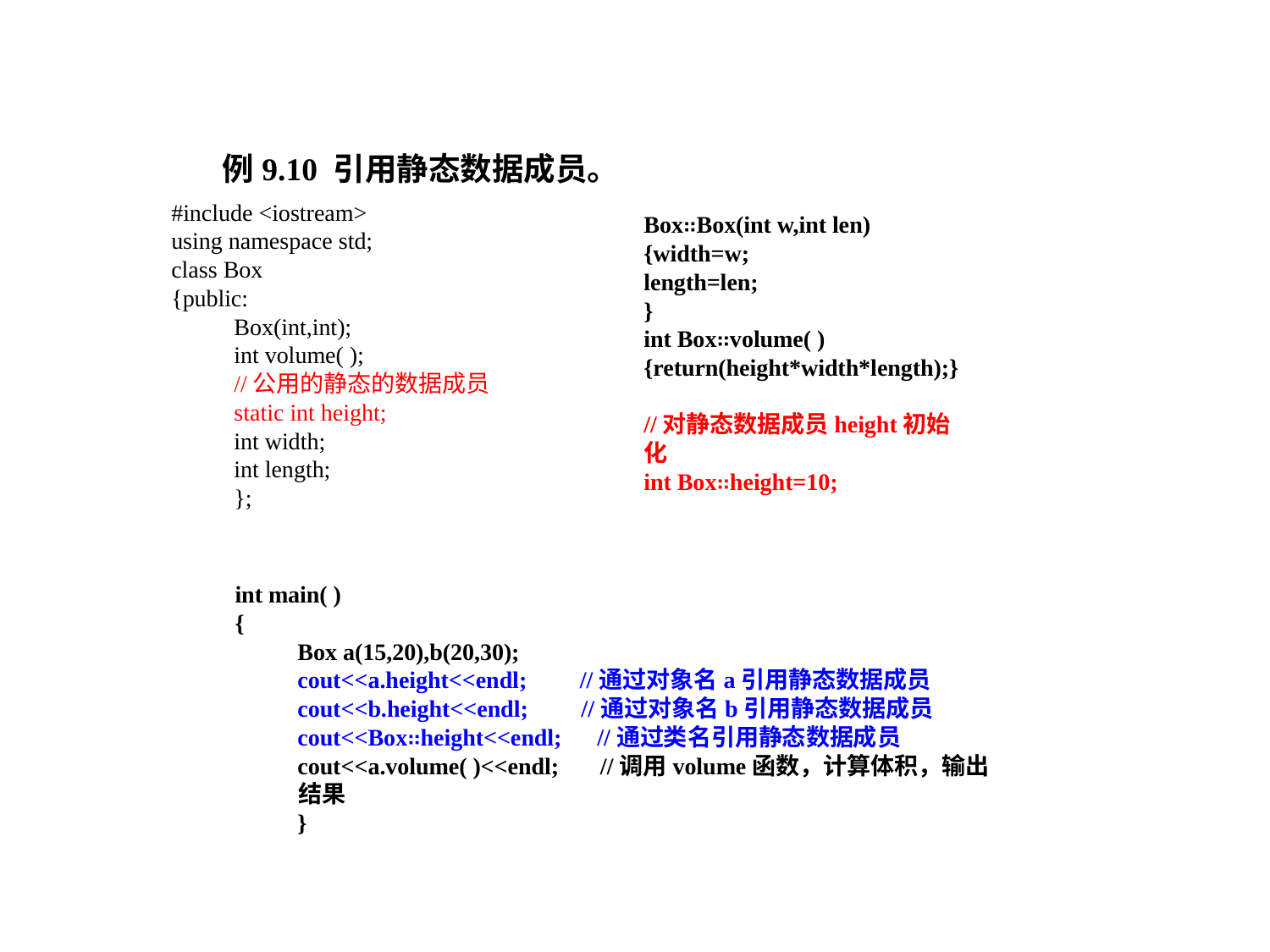

例9.10 引用静态数据成员。
#include <iostream>
using namespace std;
class Box
{public:
Box(int,int);
int volume( );
//公用的静态的数据成员
static int height;
int width;
int length;
};

Box∷Box(int w,int len)
{width=w;
length=len;
}
int Box∷volume( )
{return(height*width*length);}

//对静态数据成员height初始化
int Box∷height=10;
int main( )
{
Box a(15,20),b(20,30);
cout<<a.height<<endl;         //通过对象名a引用静态数据成员
cout<<b.height<<endl;         //通过对象名b引用静态数据成员
cout<<Box∷height<<endl;      //通过类名引用静态数据成员
cout<<a.volume( )<<endl;       //调用volume函数，计算体积，输出结果
}